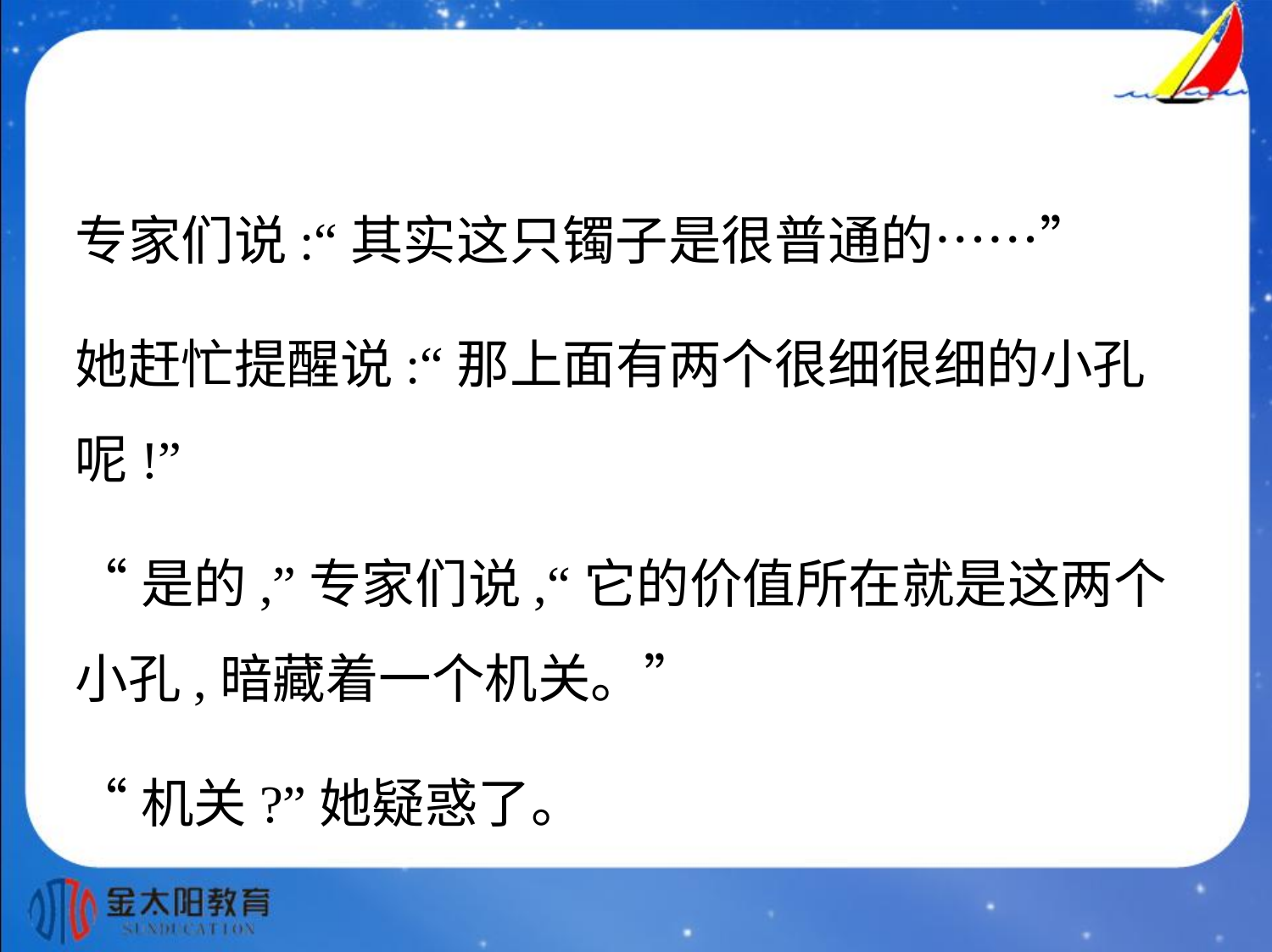

专家们说:“其实这只镯子是很普通的……”
她赶忙提醒说:“那上面有两个很细很细的小孔
呢!”
“是的,”专家们说,“它的价值所在就是这两个
小孔,暗藏着一个机关。”
“机关?”她疑惑了。